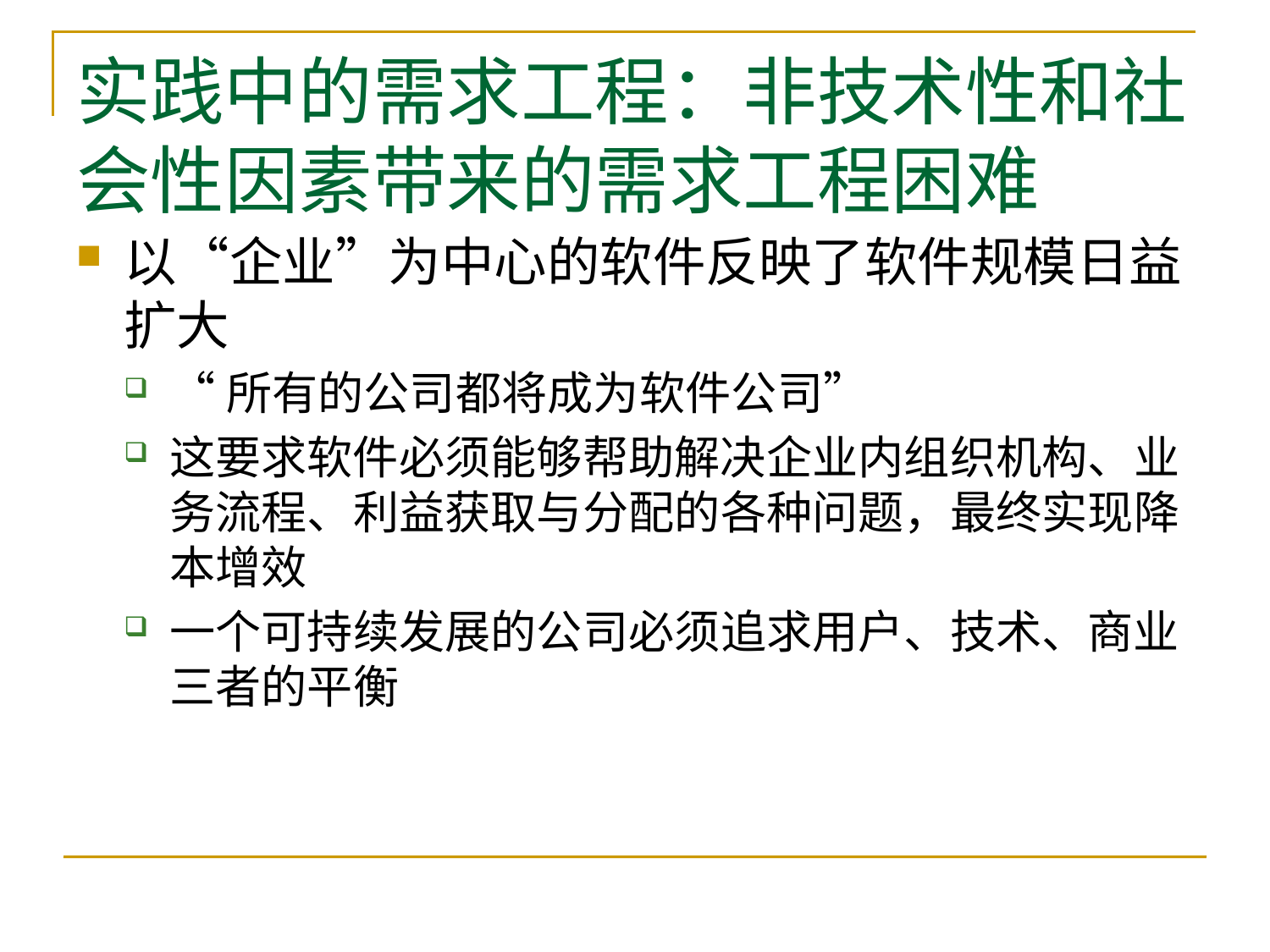

# 实践中的需求工程：非技术性和社会性因素带来的需求工程困难
以“企业”为中心的软件反映了软件规模日益扩大
“所有的公司都将成为软件公司”
这要求软件必须能够帮助解决企业内组织机构、业务流程、利益获取与分配的各种问题，最终实现降本增效
一个可持续发展的公司必须追求用户、技术、商业三者的平衡
18